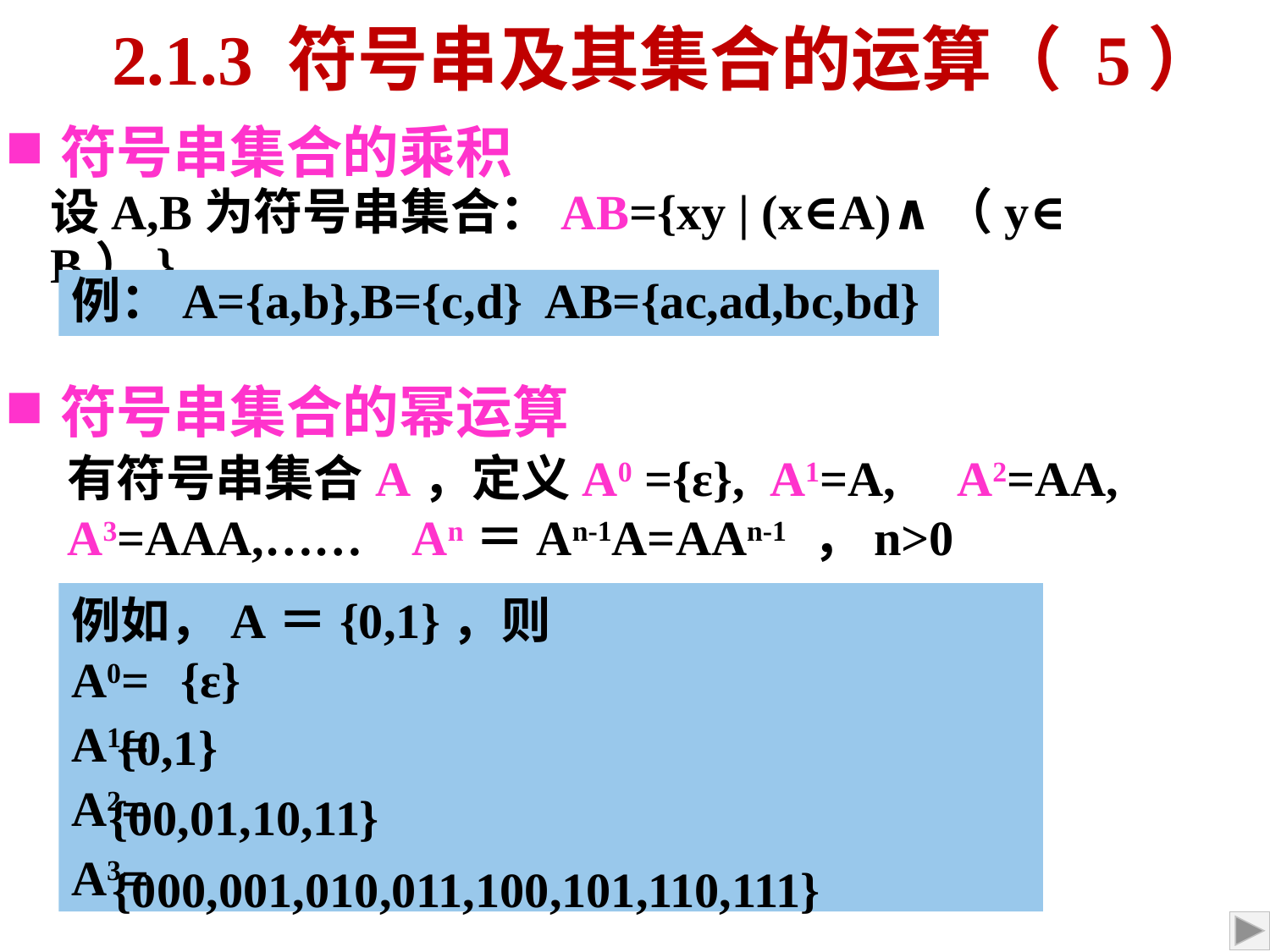

2.1.3 符号串及其集合的运算（ 5）
符号串集合的乘积
设A,B为符号串集合：AB={xy | (x∈A)∧（y∈B）}
例：A={a,b},B={c,d}  AB={ac,ad,bc,bd}
符号串集合的幂运算
有符号串集合A，定义A0 ={ε},  A1=A,     A2=AA, A3=AAA,……    An＝An-1A=AAn-1  ，n>0
例如，A＝{0,1}，则
A0=
A1=
A2=
A3=
{ε}
{0,1}
{00,01,10,11}
{000,001,010,011,100,101,110,111}